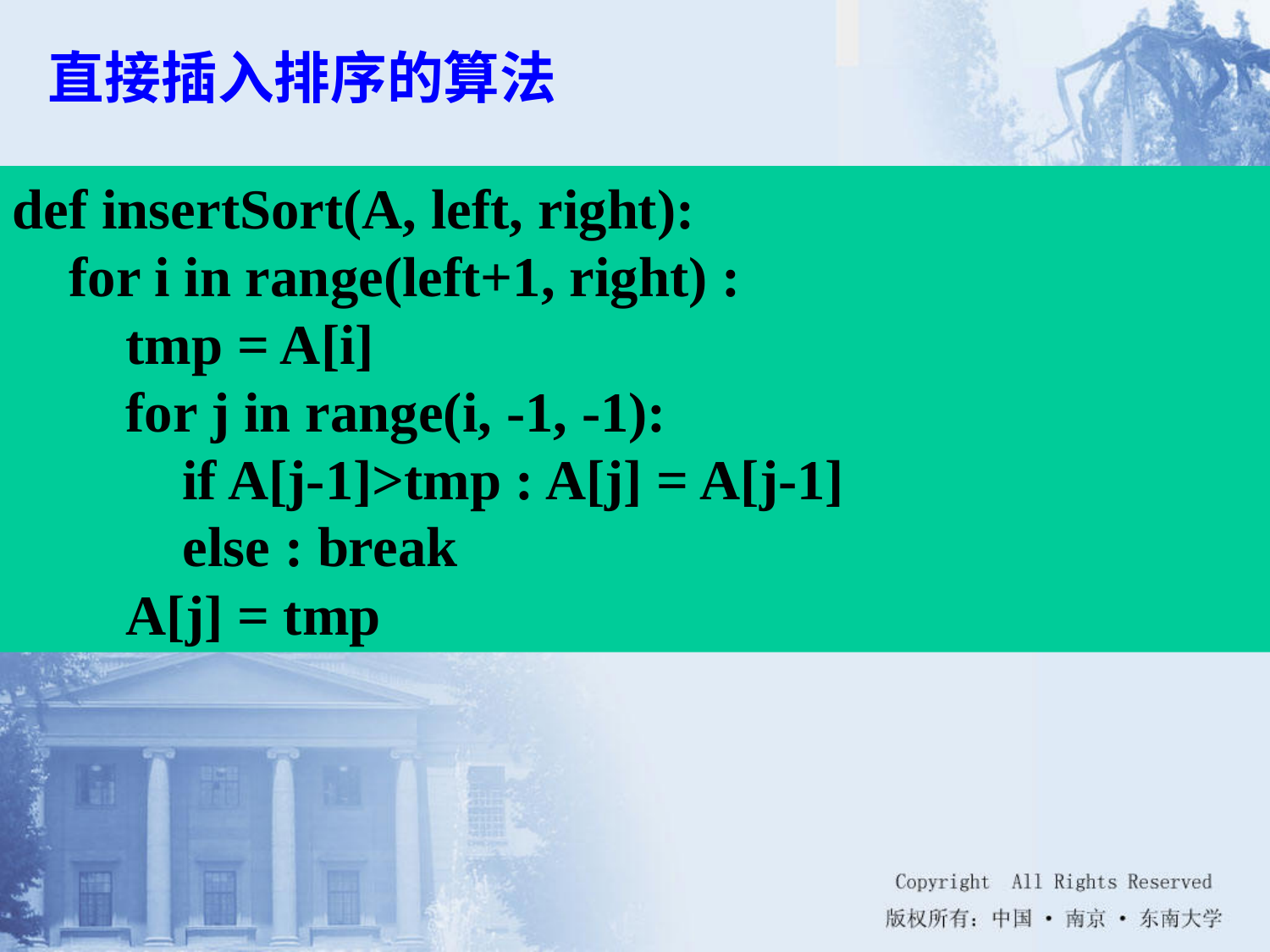

直接插入排序的算法
def insertSort(A, left, right):
    for i in range(left+1, right) :
        tmp = A[i]
        for j in range(i, -1, -1):
            if A[j-1]>tmp : A[j] = A[j-1]
            else : break
        A[j] = tmp